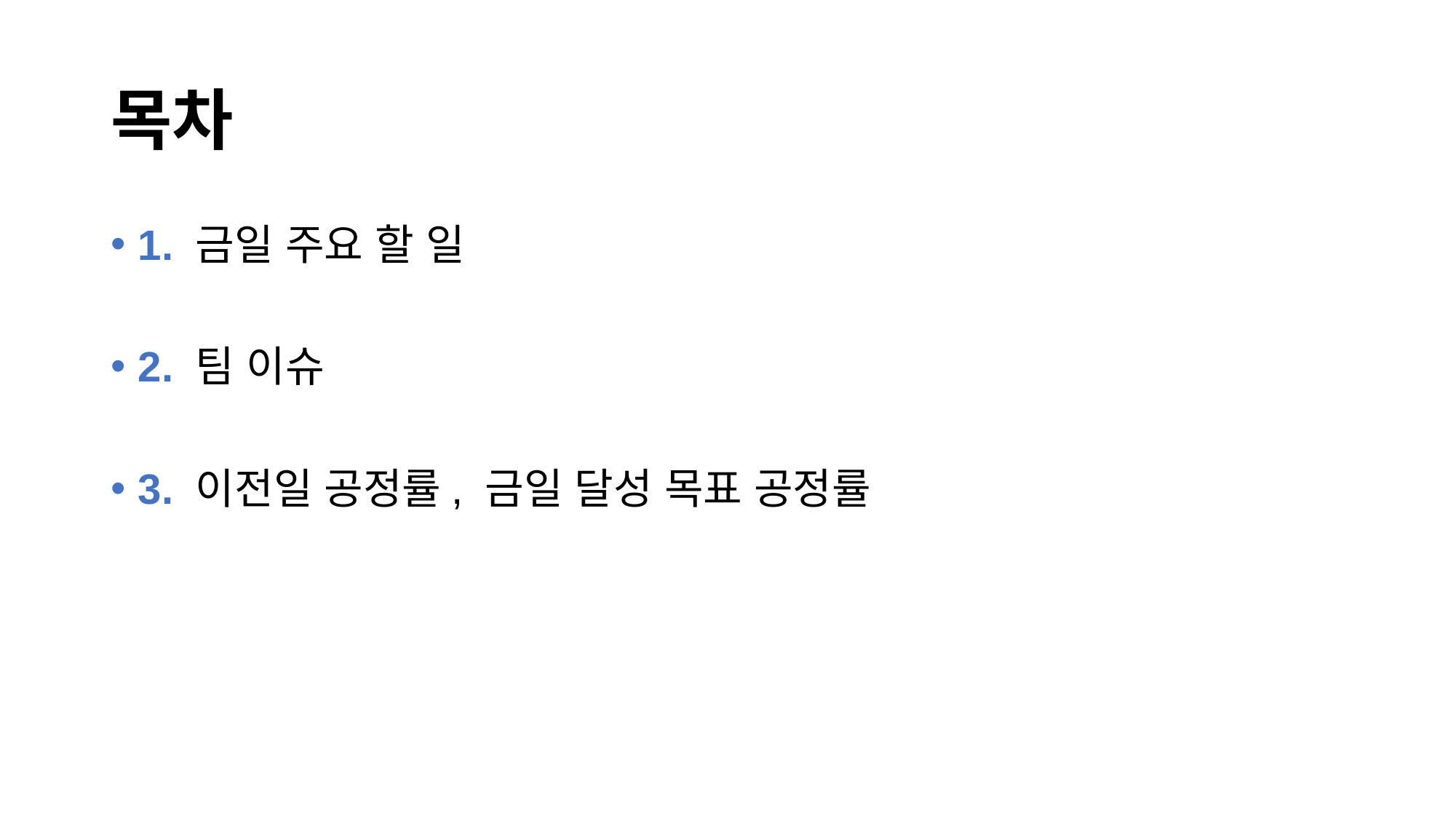

# 목차
1. 금일 주요 할 일

2. 팀 이슈

3. 이전일 공정률, 금일 달성 목표 공정률